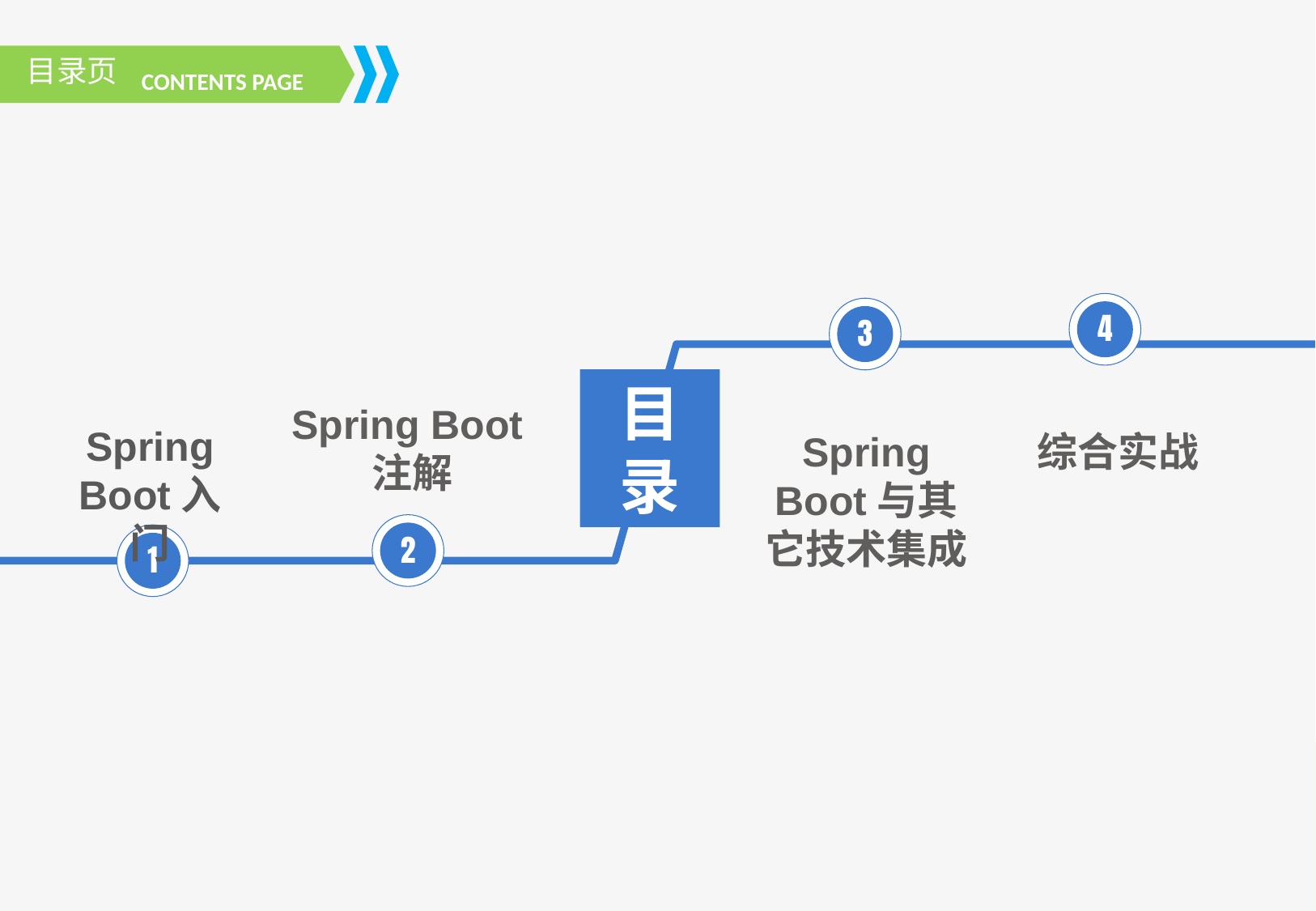

4

3

目录
Spring Boot注解
Spring Boot入门
Spring Boot与其它技术集成
综合实战

2

1